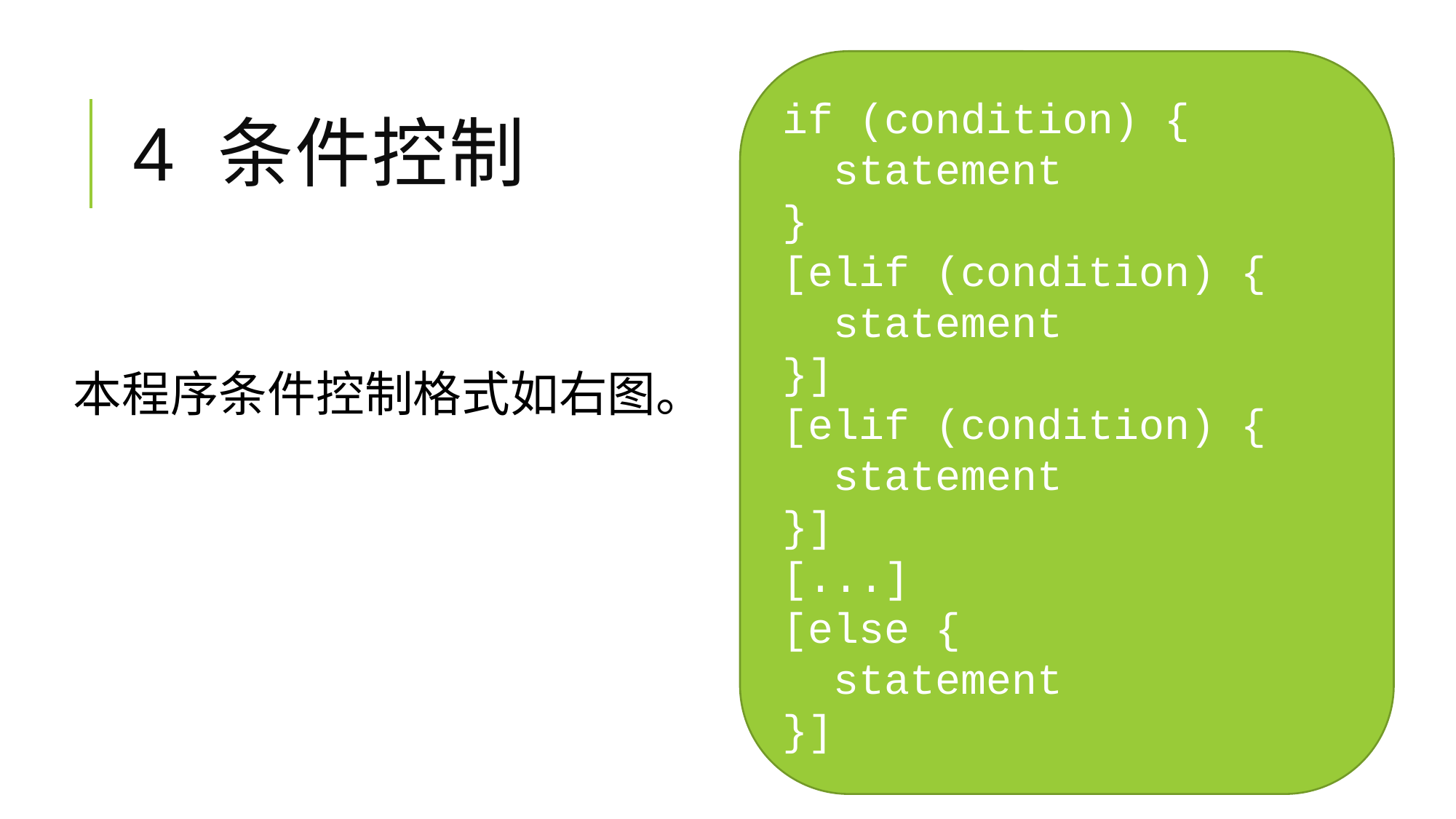

if (condition) {
  statement
}
[elif (condition) {
  statement
}]
[elif (condition) {
  statement
}]
[...]
[else {
  statement
}]
# 4 条件控制
本程序条件控制格式如右图。